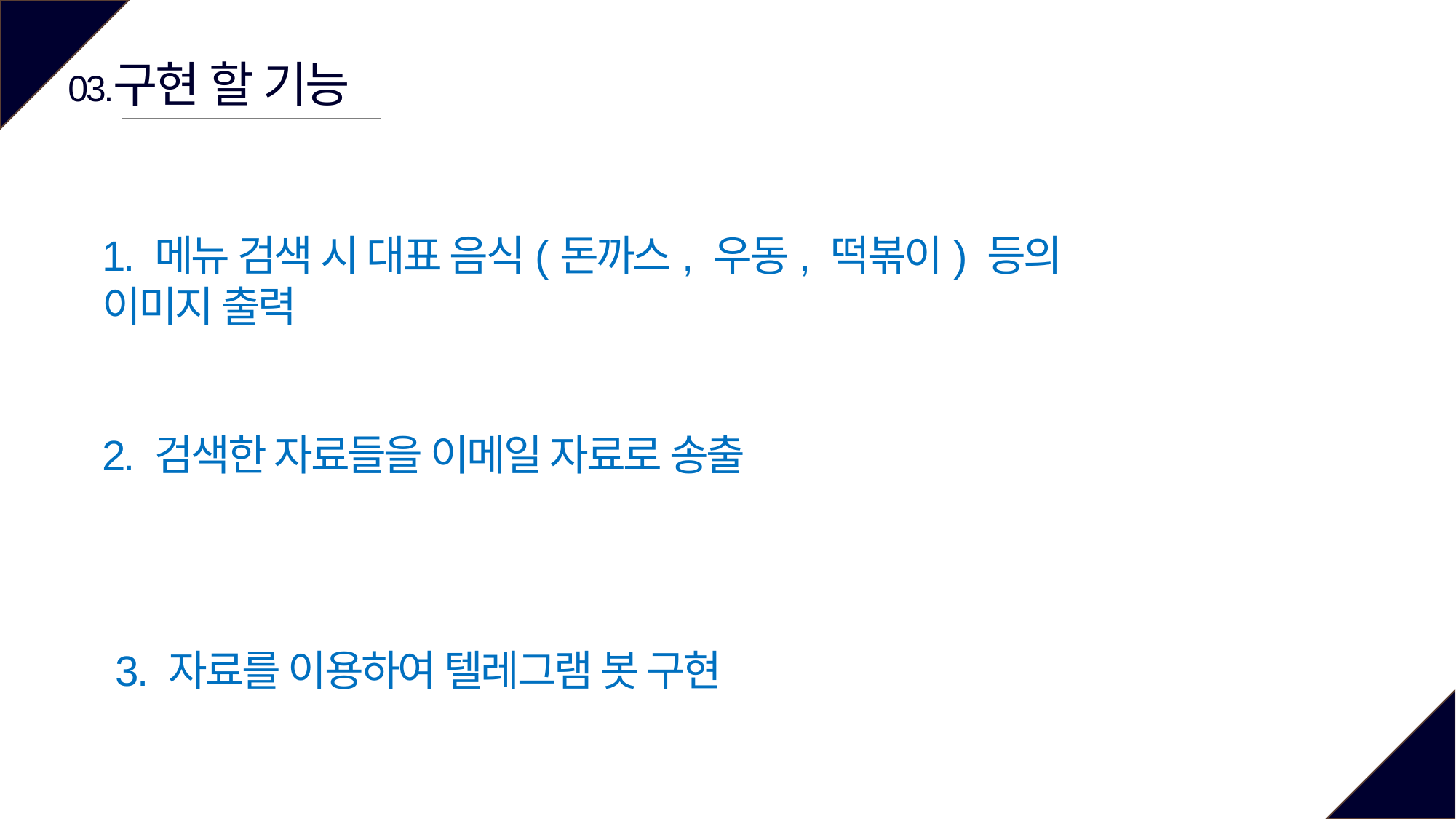

구현 할 기능
03.
1. 메뉴 검색 시 대표 음식(돈까스, 우동, 떡볶이) 등의 이미지 출력
2. 검색한 자료들을 이메일 자료로 송출
3. 자료를 이용하여 텔레그램 봇 구현